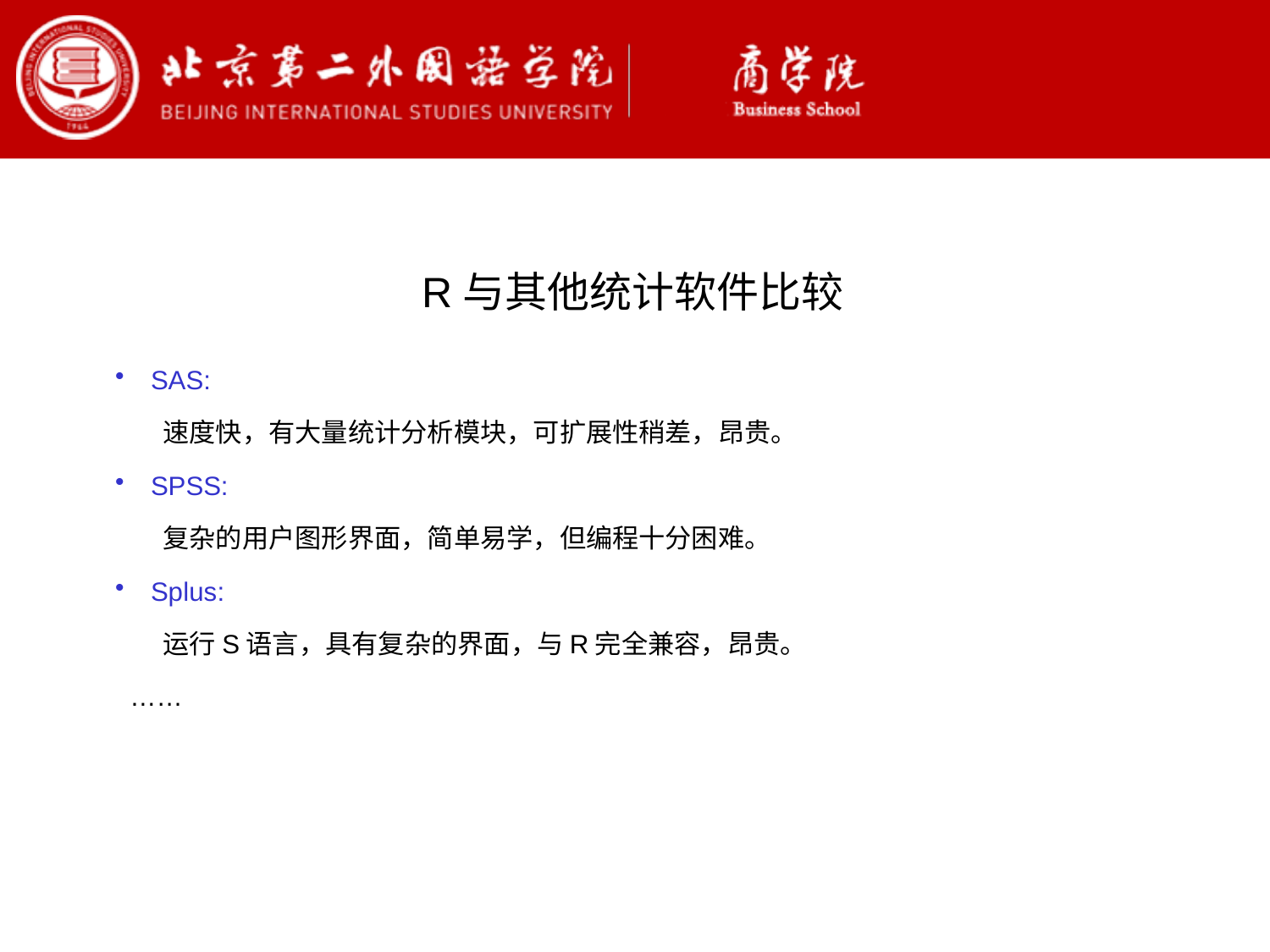

R与其他统计软件比较
SAS:
       速度快，有大量统计分析模块，可扩展性稍差，昂贵。
SPSS:
       复杂的用户图形界面，简单易学，但编程十分困难。
Splus:
       运行S语言，具有复杂的界面，与R完全兼容，昂贵。
  ……